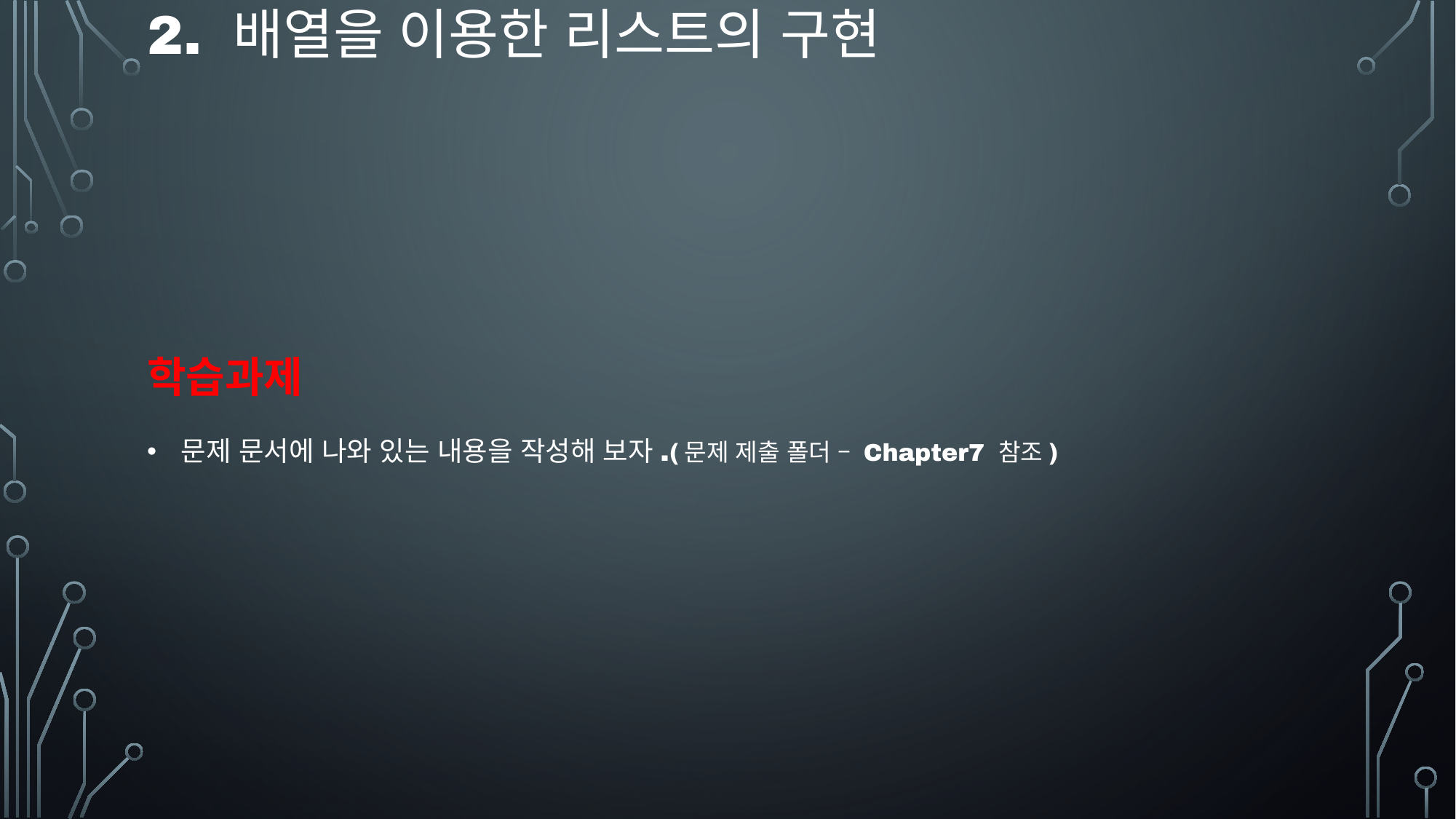

# 2. 배열을 이용한 리스트의 구현
학습과제

문제 문서에 나와 있는 내용을 작성해 보자.(문제 제출 폴더 – Chapter7 참조)